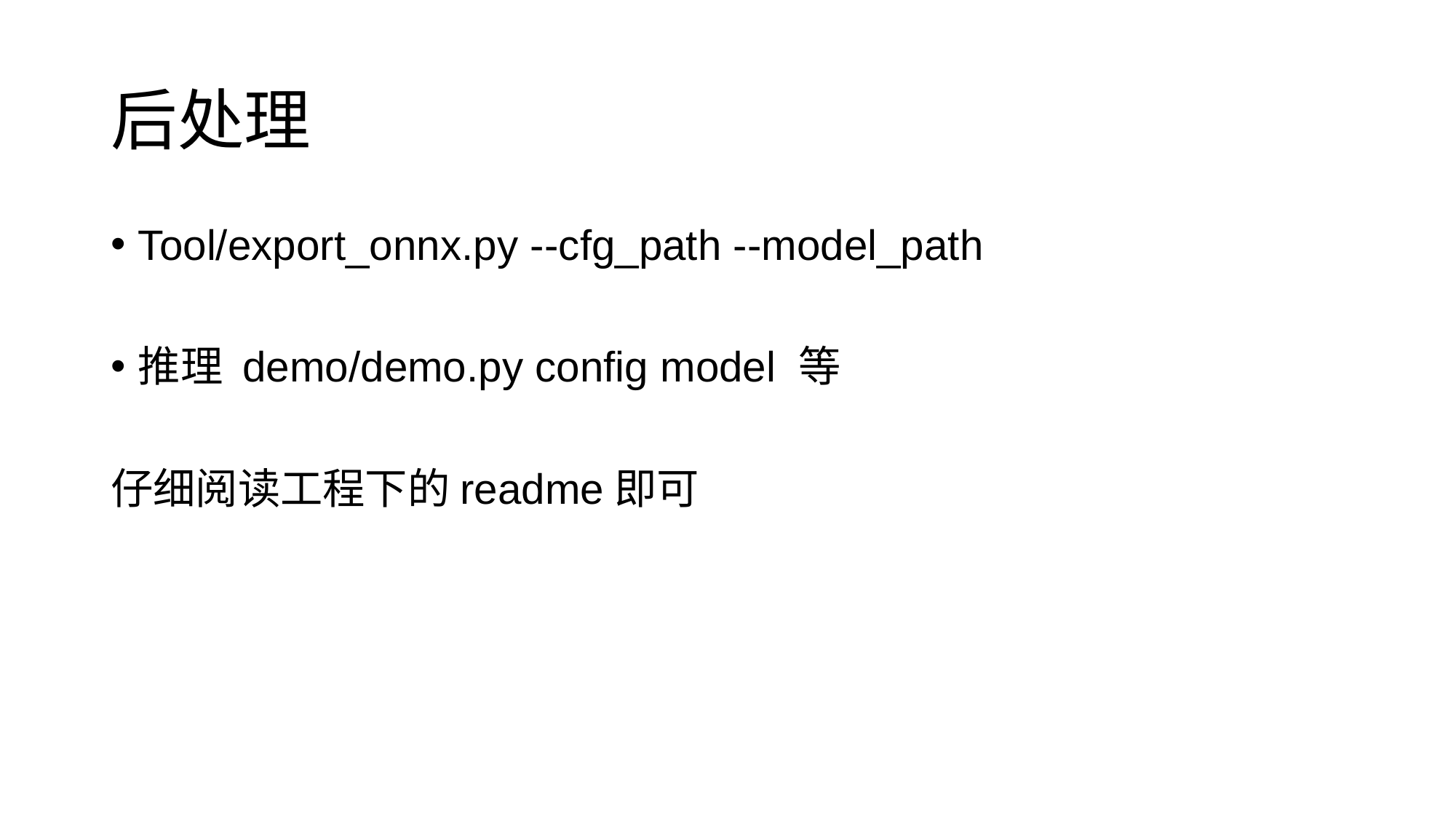

# 后处理
Tool/export_onnx.py --cfg_path --model_path

推理 demo/demo.py config model 等

仔细阅读工程下的readme即可